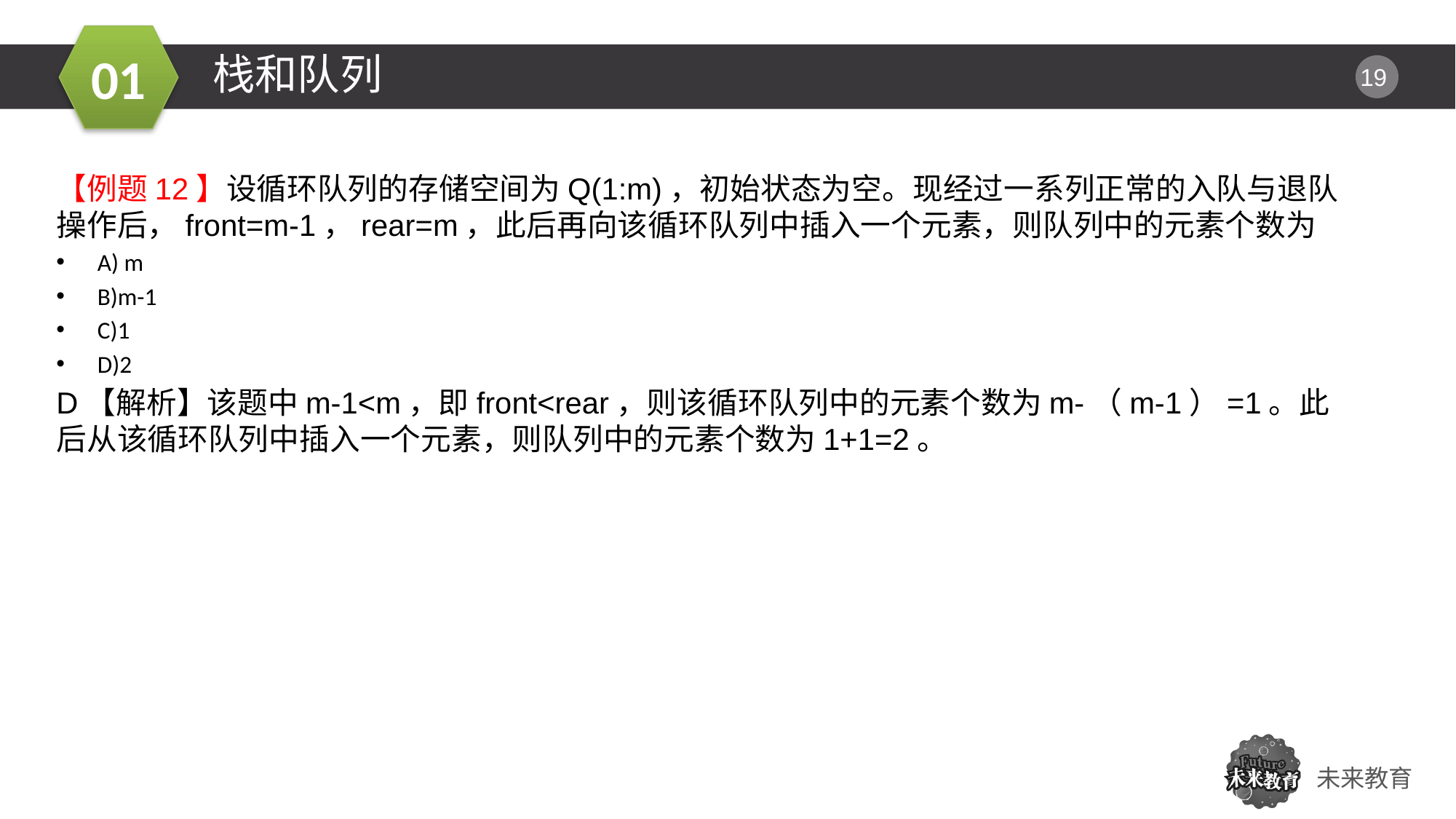

栈和队列
【例题12】设循环队列的存储空间为Q(1:m)，初始状态为空。现经过一系列正常的入队与退队操作后，front=m-1，rear=m，此后再向该循环队列中插入一个元素，则队列中的元素个数为
A) m
B)m-1
C)1
D)2
D【解析】该题中m-1<m，即front<rear，则该循环队列中的元素个数为m-（m-1）=1。此后从该循环队列中插入一个元素，则队列中的元素个数为1+1=2。
01